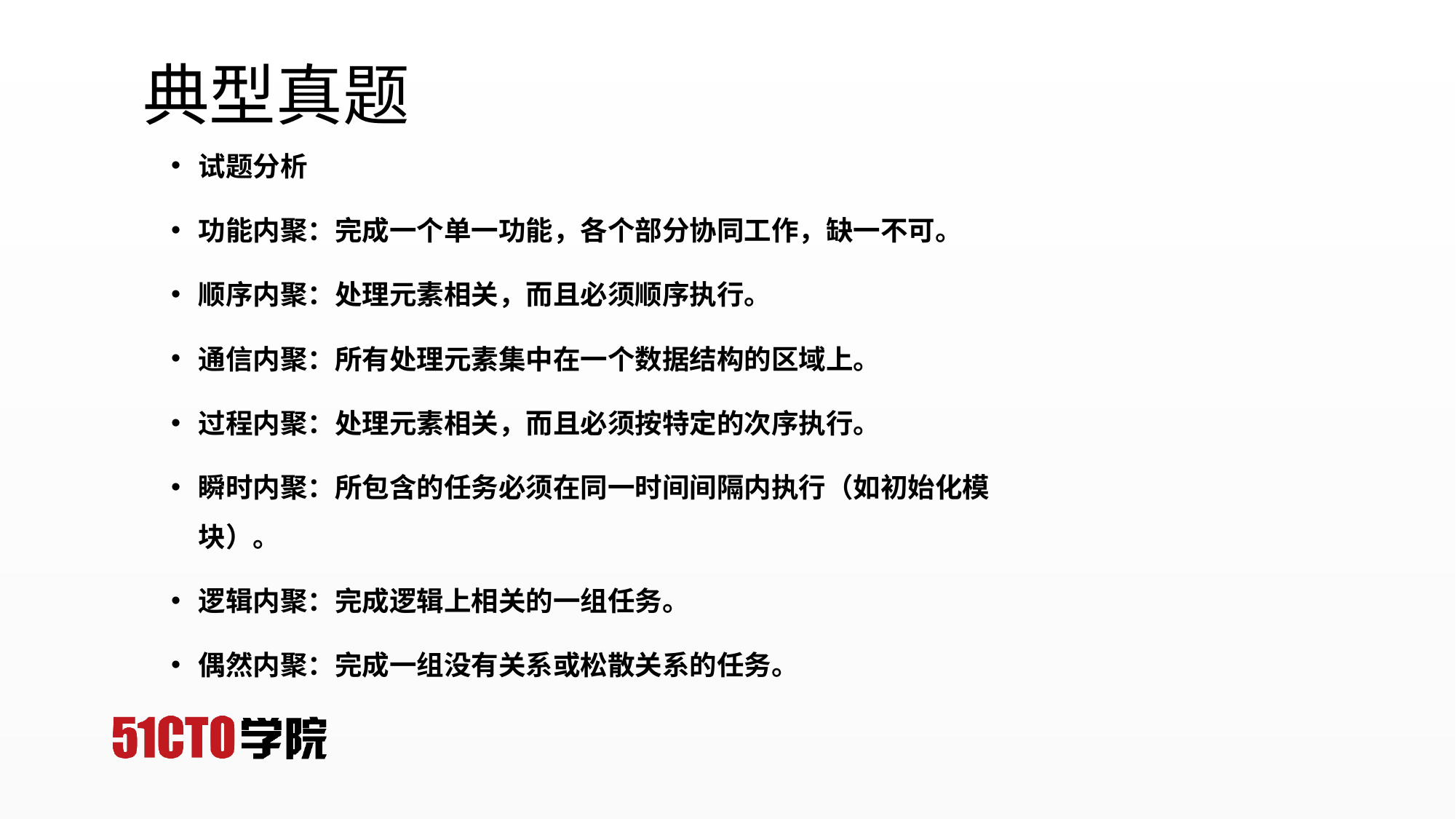

# 典型真题
试题分析
功能内聚：完成一个单一功能，各个部分协同工作，缺一不可。
顺序内聚：处理元素相关，而且必须顺序执行。
通信内聚：所有处理元素集中在一个数据结构的区域上。
过程内聚：处理元素相关，而且必须按特定的次序执行。
瞬时内聚：所包含的任务必须在同一时间间隔内执行（如初始化模块）。
逻辑内聚：完成逻辑上相关的一组任务。
偶然内聚：完成一组没有关系或松散关系的任务。